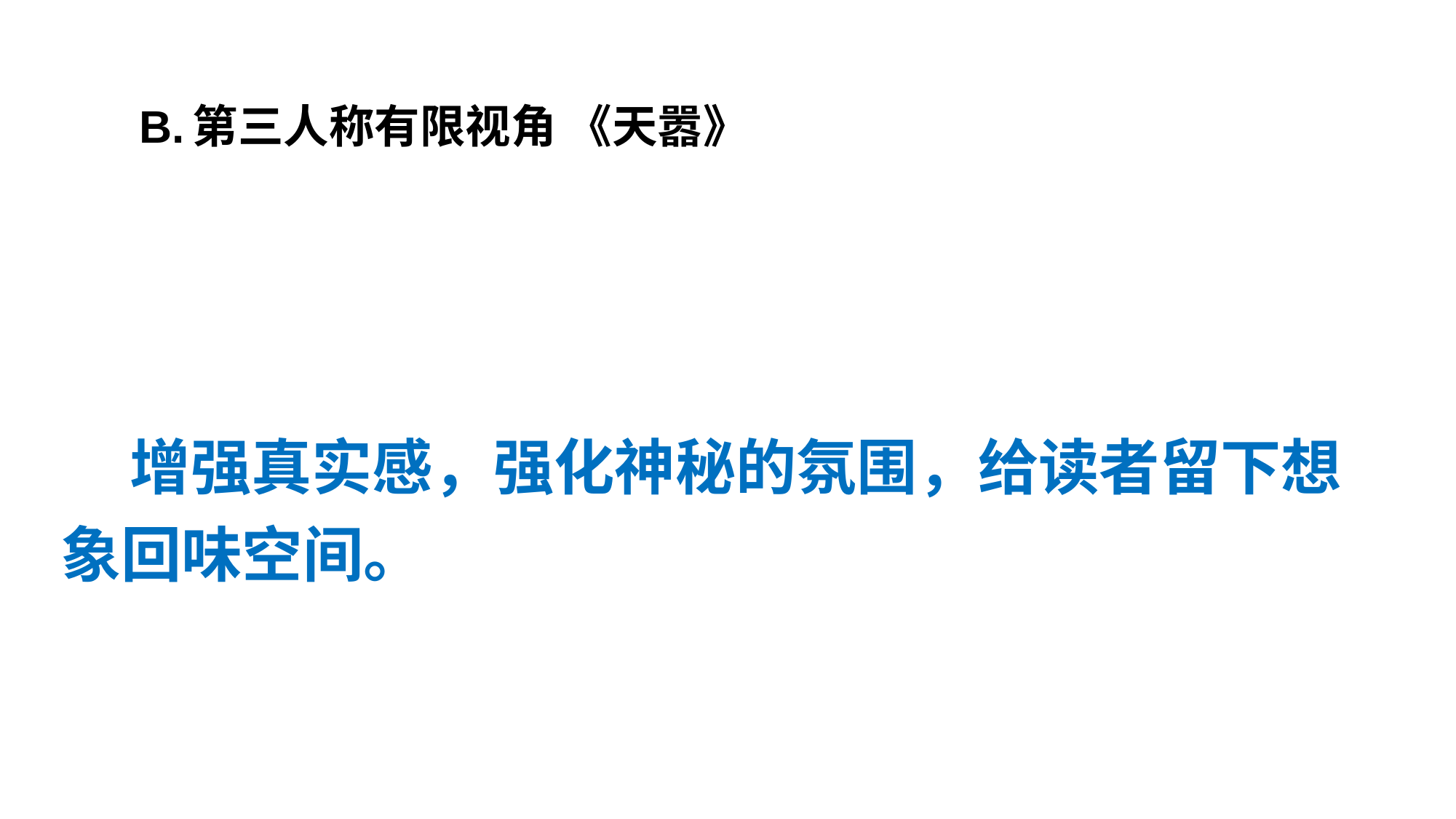

B.第三人称有限视角 《天嚣》

    增强真实感，强化神秘的氛围，给读者留下想象回味空间。